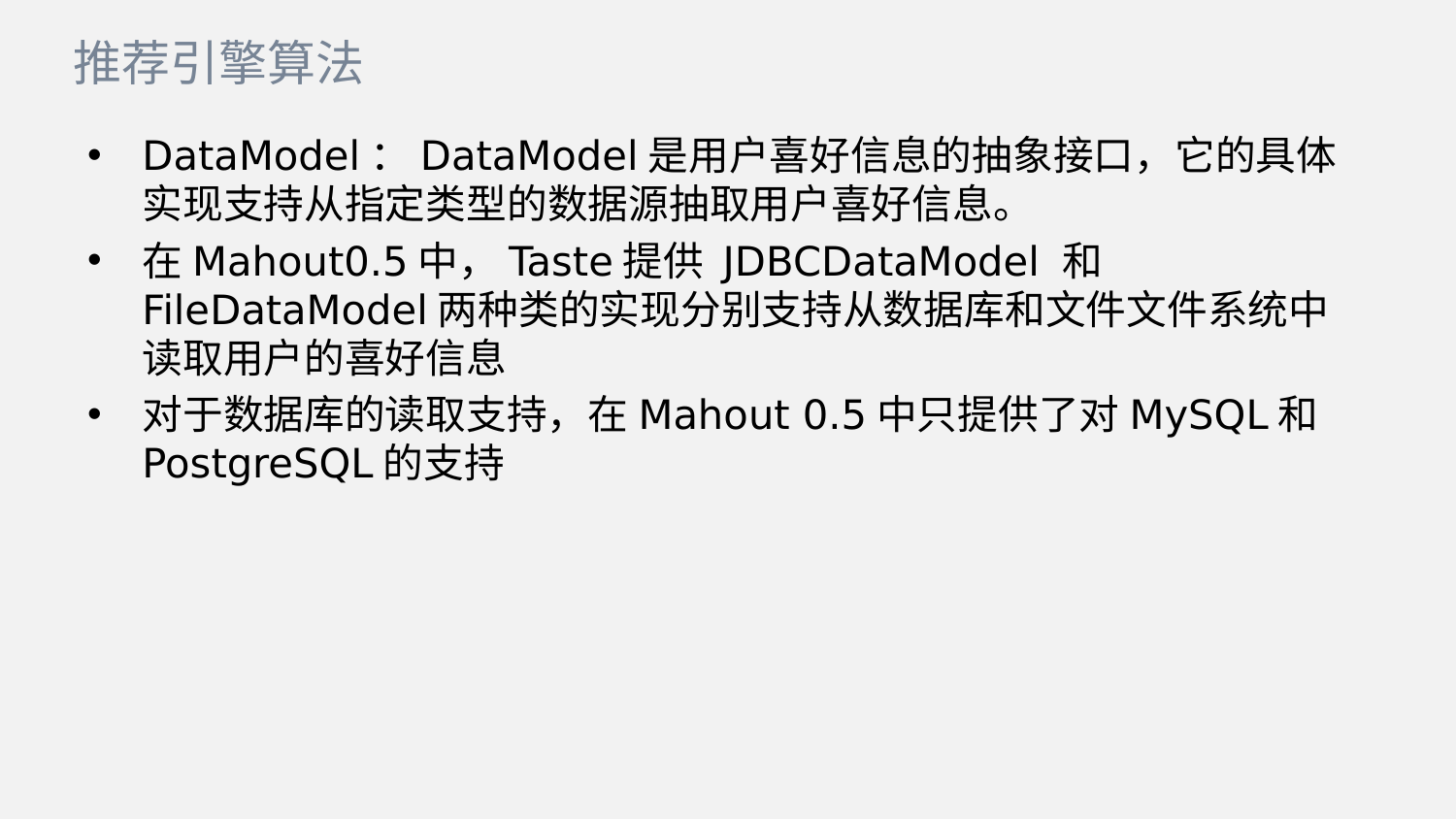

推荐引擎算法
DataModel：DataModel是用户喜好信息的抽象接口，它的具体实现支持从指定类型的数据源抽取用户喜好信息。
在Mahout0.5中，Taste提供 JDBCDataModel 和 FileDataModel两种类的实现分别支持从数据库和文件文件系统中读取用户的喜好信息
对于数据库的读取支持，在Mahout 0.5中只提供了对MySQL和PostgreSQL的支持